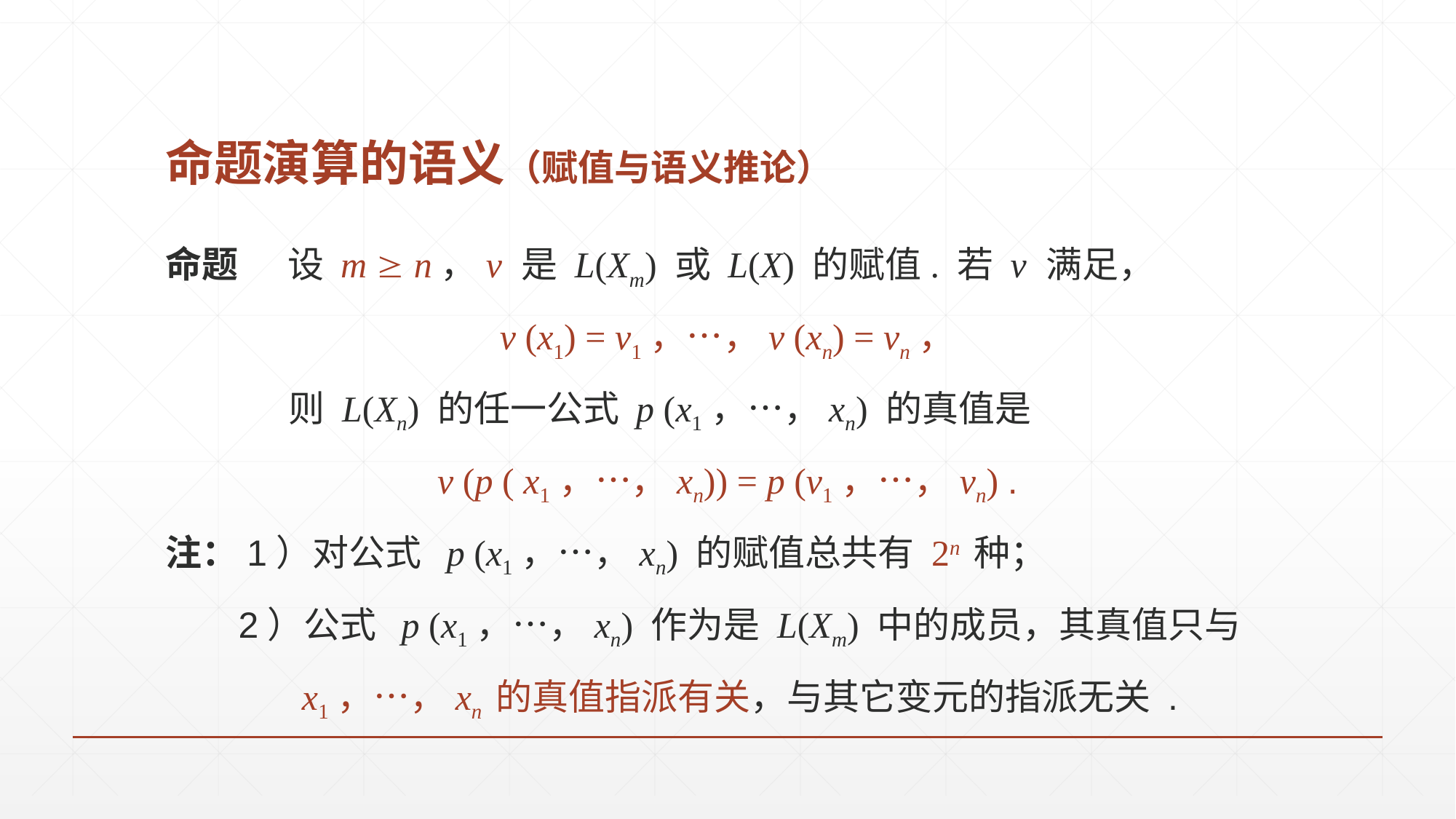

# 命题演算的语义（赋值与语义推论）
命题      设 m ≥ n，v  是 L(Xm) 或 L(X) 的赋值. 若 v  满足，
v (x1) = v1，…，v (xn) = vn，
              则 L(Xn) 的任一公式 p (x1，…，xn) 的真值是
v (p ( x1，…，xn)) = p (v1，…，vn) .
注：1）对公式  p (x1，…，xn) 的赋值总共有 2n 种；
        2）公式  p (x1，…，xn) 作为是 L(Xm) 中的成员，其真值只与
	   x1，…，xn 的真值指派有关，与其它变元的指派无关 .